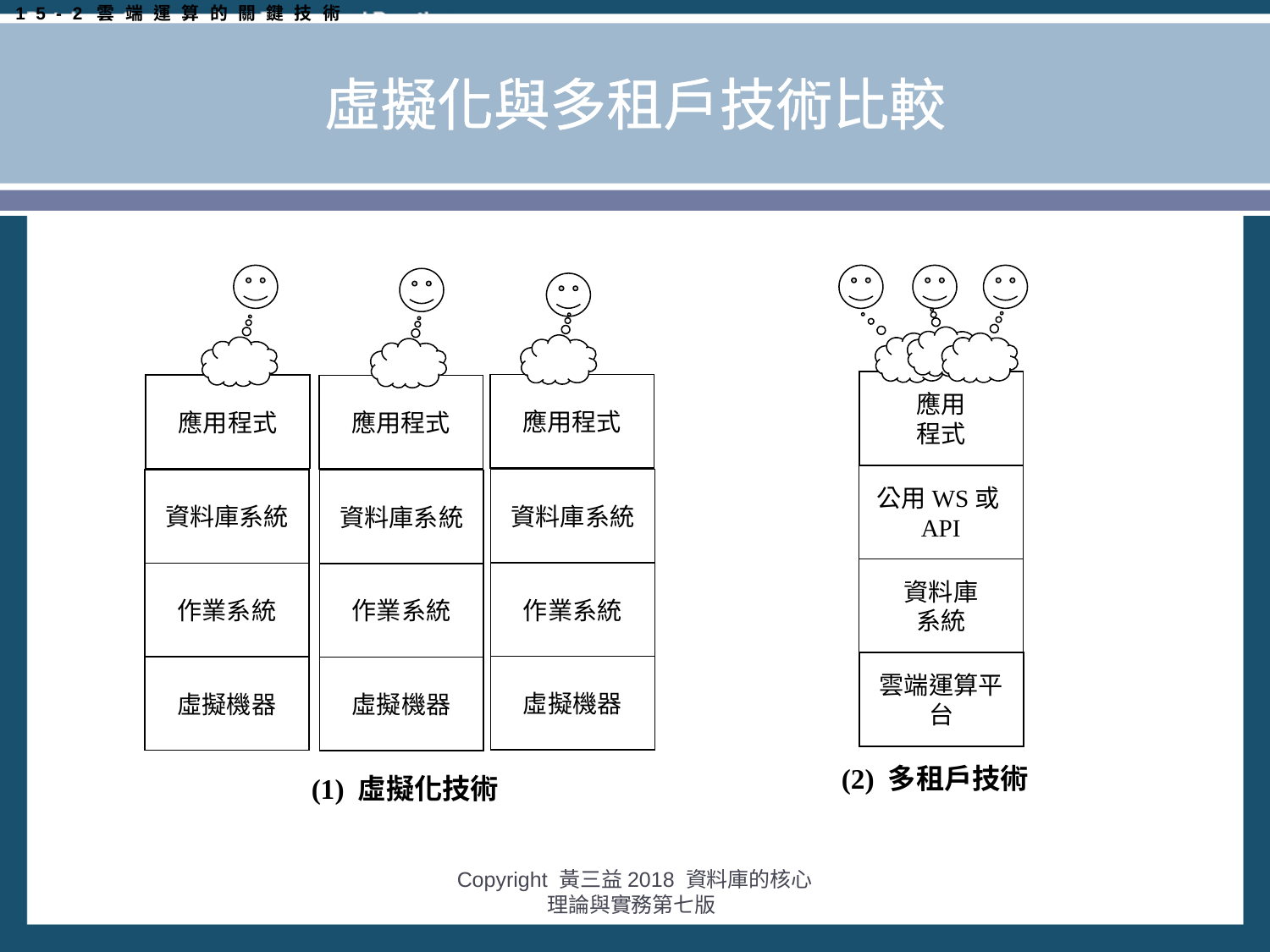

15-2雲端運算的關鍵技術
# 虛擬化與多租戶技術比較

應用
程式
應用程式
應用程式
應用程式
公用WS或API
資料庫系統
資料庫系統
資料庫系統
資料庫
系統
作業系統
作業系統
作業系統
雲端運算平台
虛擬機器
虛擬機器
虛擬機器
(2) 多租戶技術
(1) 虛擬化技術
Copyright 黃三益2018 資料庫的核心理論與實務第七版